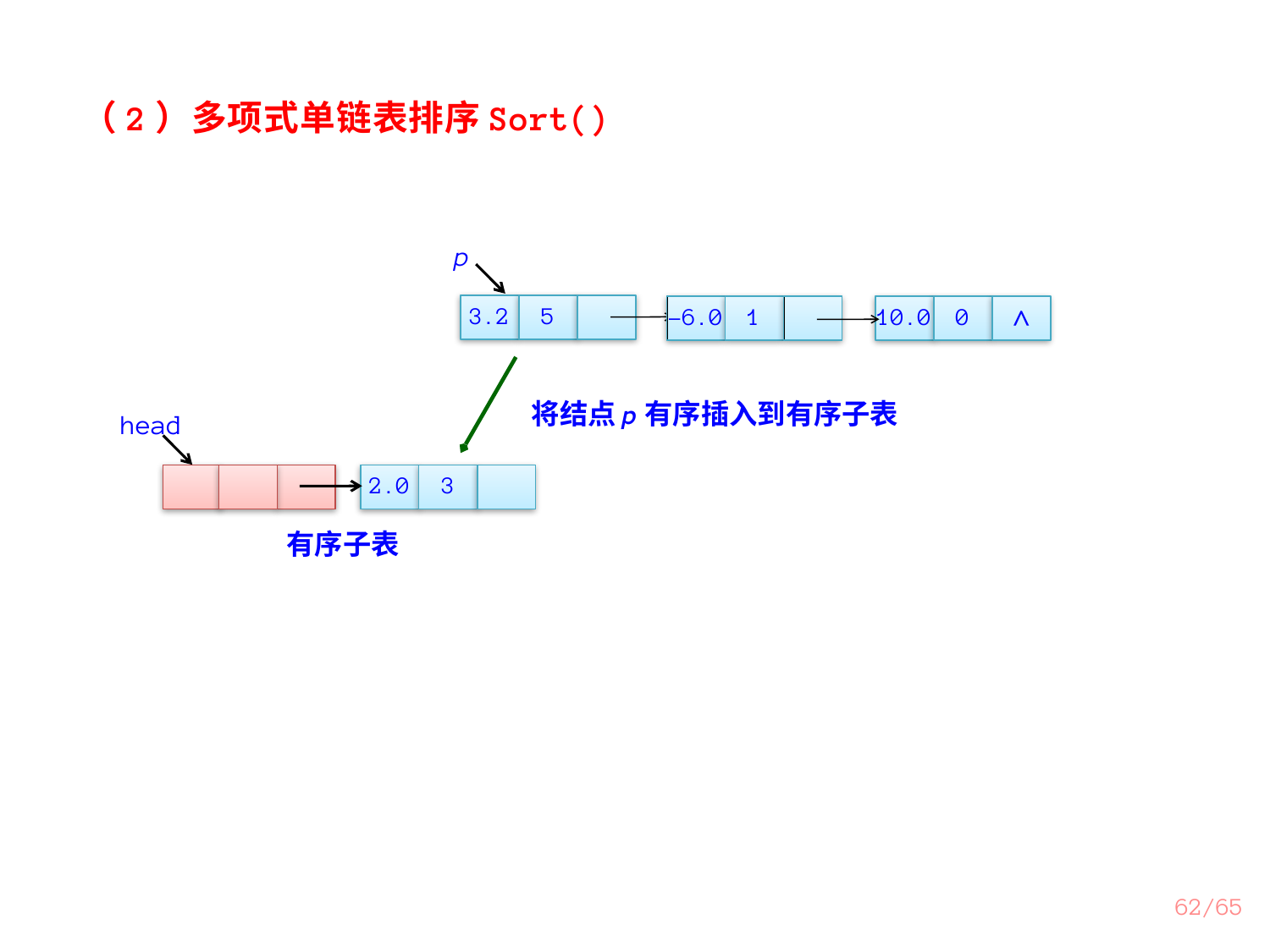

（2）多项式单链表排序Sort()
p

3.2
5

-6.0
1

10.0
0
∧

将结点p有序插入到有序子表
head

2.0
3

有序子表
62/65